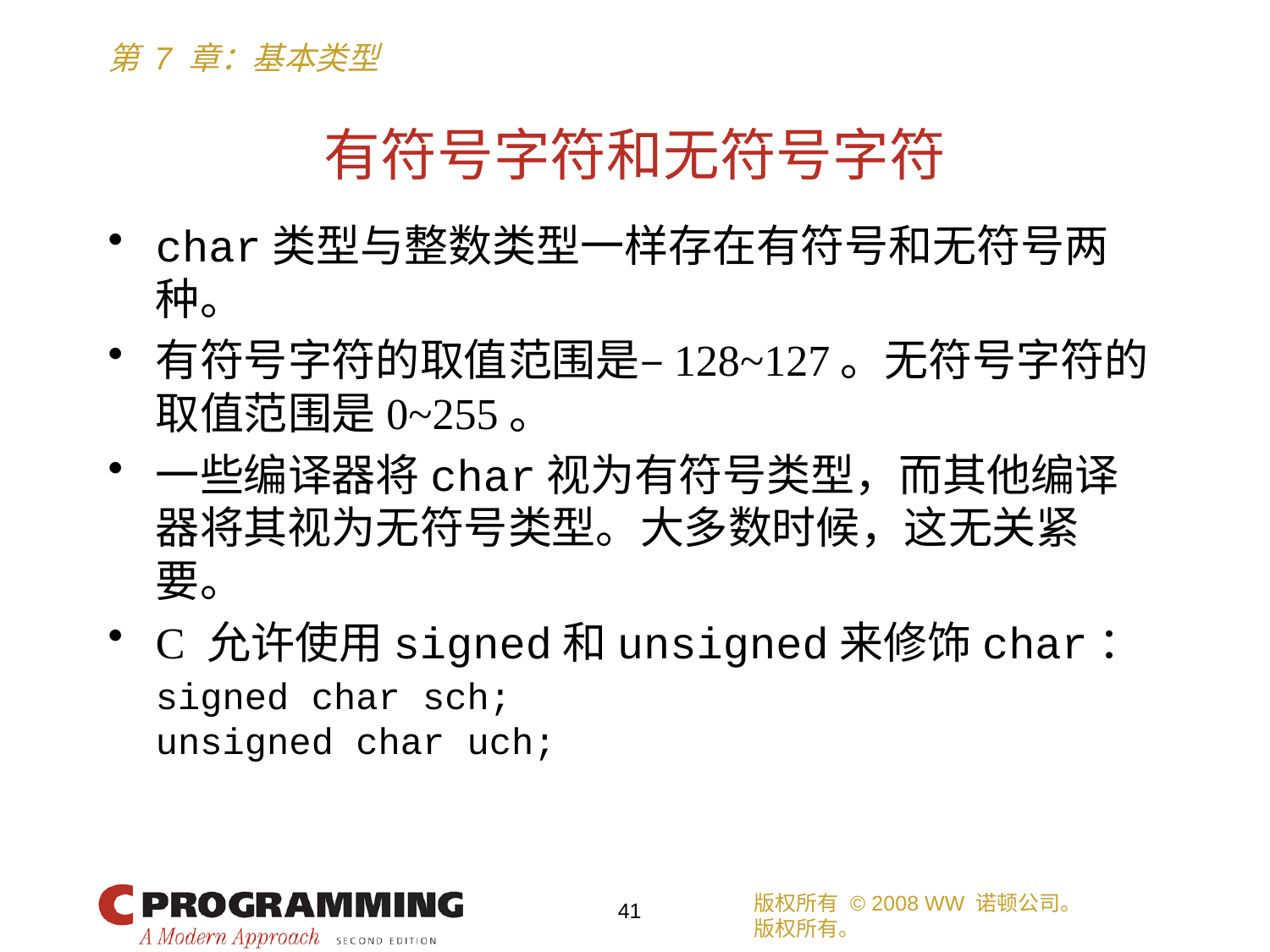

# 有符号字符和无符号字符
char类型与整数类型一样存在有符号和无符号两种。
有符号字符的取值范围是–128~127。无符号字符的取值范围是0~255。
一些编译器将char视为有符号类型，而其他编译器将其视为无符号类型。大多数时候，这无关紧要。
C 允许使用signed和unsigned来修饰char：
	signed char sch;
	unsigned char uch;

版权所有 © 2008 WW 诺顿公司。
版权所有。
41